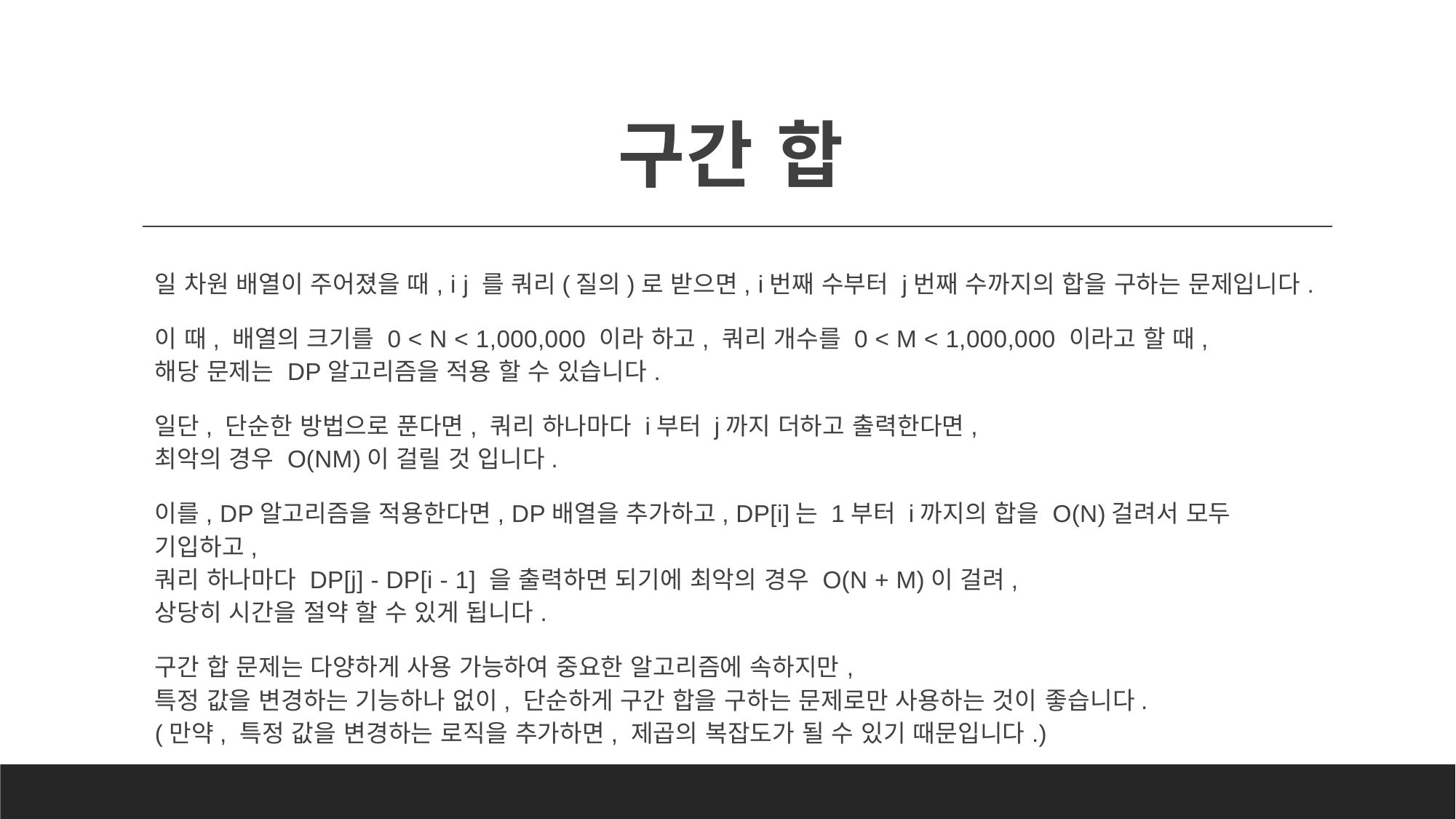

# 구간 합
일 차원 배열이 주어졌을 때, i j 를 쿼리(질의)로 받으면, i번째 수부터 j번째 수까지의 합을 구하는 문제입니다.
이 때, 배열의 크기를 0 < N < 1,000,000 이라 하고, 쿼리 개수를 0 < M < 1,000,000 이라고 할 때,
해당 문제는 DP알고리즘을 적용 할 수 있습니다.
일단, 단순한 방법으로 푼다면, 쿼리 하나마다 i부터 j까지 더하고 출력한다면,
최악의 경우 O(NM)이 걸릴 것 입니다.
이를, DP알고리즘을 적용한다면, DP배열을 추가하고, DP[i]는 1부터 i까지의 합을 O(N)걸려서 모두 기입하고,
쿼리 하나마다 DP[j] - DP[i - 1] 을 출력하면 되기에 최악의 경우 O(N + M)이 걸려,
상당히 시간을 절약 할 수 있게 됩니다.
구간 합 문제는 다양하게 사용 가능하여 중요한 알고리즘에 속하지만,
특정 값을 변경하는 기능하나 없이, 단순하게 구간 합을 구하는 문제로만 사용하는 것이 좋습니다.
(만약, 특정 값을 변경하는 로직을 추가하면, 제곱의 복잡도가 될 수 있기 때문입니다.)